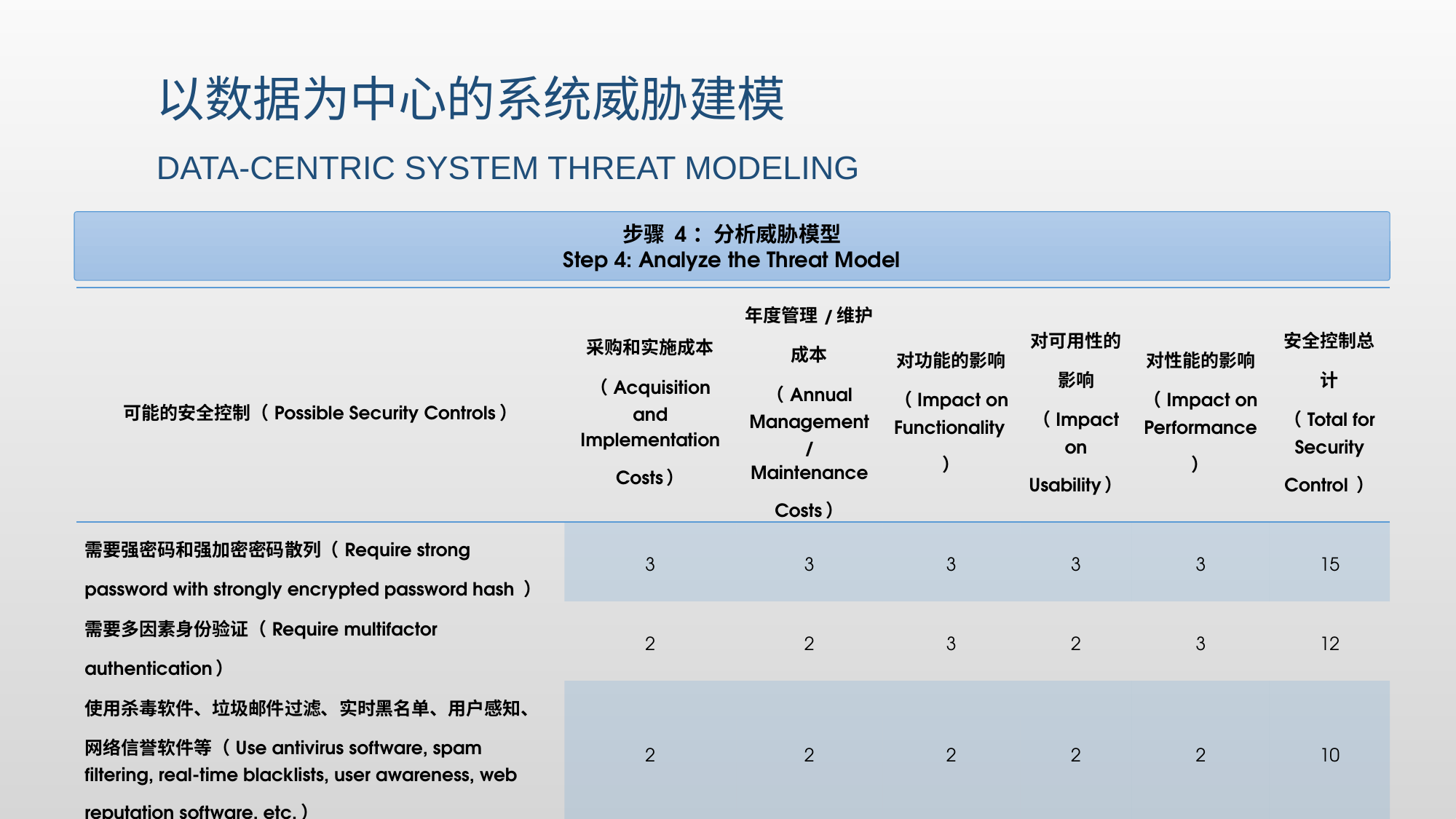

# 以数据为中心的系统威胁建模 Data-Centric System Threat Modeling
步骤 4：分析威胁模型
Step 4: Analyze the Threat Model
| 可能的安全控制（Possible Security Controls） | 采购和实施成本 （Acquisition and Implementation Costs） | 年度管理/维护成本 （Annual Management/ Maintenance Costs） | 对功能的影响 （Impact on Functionality） | 对可用性的影响 （Impact on Usability） | 对性能的影响 （Impact on Performance ） | 安全控制总计 （Total for Security Control ） |
| --- | --- | --- | --- | --- | --- | --- |
| 需要强密码和强加密密码散列（Require strong password with strongly encrypted password hash ） | 3 | 3 | 3 | 3 | 3 | 15 |
| 需要多因素身份验证（Require multifactor authentication） | 2 | 2 | 3 | 2 | 3 | 12 |
| 使用杀毒软件、垃圾邮件过滤、实时黑名单、用户感知、网络信誉软件等（Use antivirus software, spam filtering, real-time blacklists, user awareness, web reputation software, etc.） | 2 | 2 | 2 | 2 | 2 | 10 |
| 补丁漏洞（Patch vulnerabilities ） | 2 | 2 | 2 | 3 | 2 | 11 |